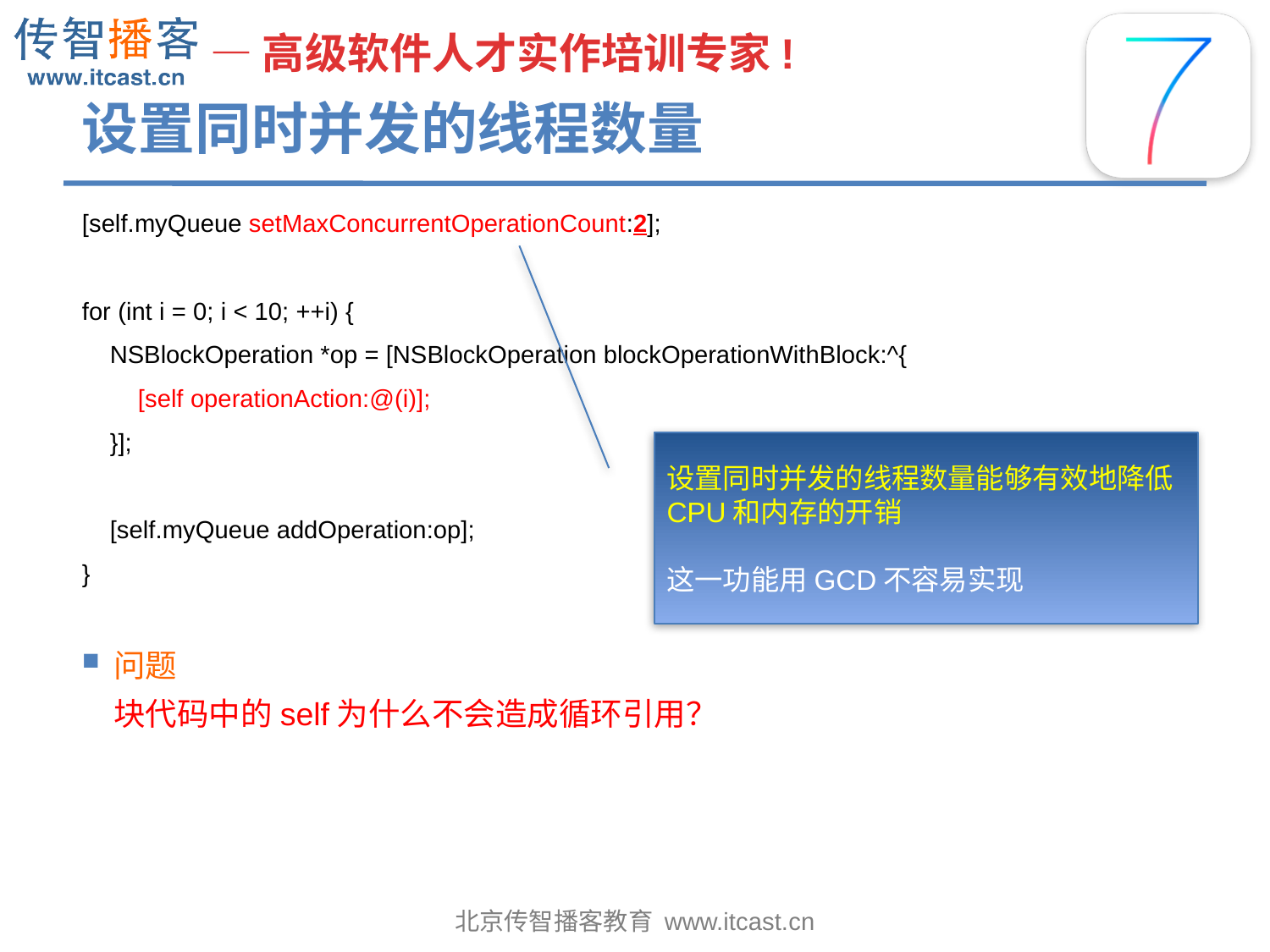

# 设置同时并发的线程数量
[self.myQueue setMaxConcurrentOperationCount:2];

for (int i = 0; i < 10; ++i) {
    NSBlockOperation *op = [NSBlockOperation blockOperationWithBlock:^{
        [self operationAction:@(i)];
    }];

    [self.myQueue addOperation:op];
}

问题
块代码中的self为什么不会造成循环引用？

设置同时并发的线程数量能够有效地降低CPU和内存的开销

这一功能用GCD不容易实现